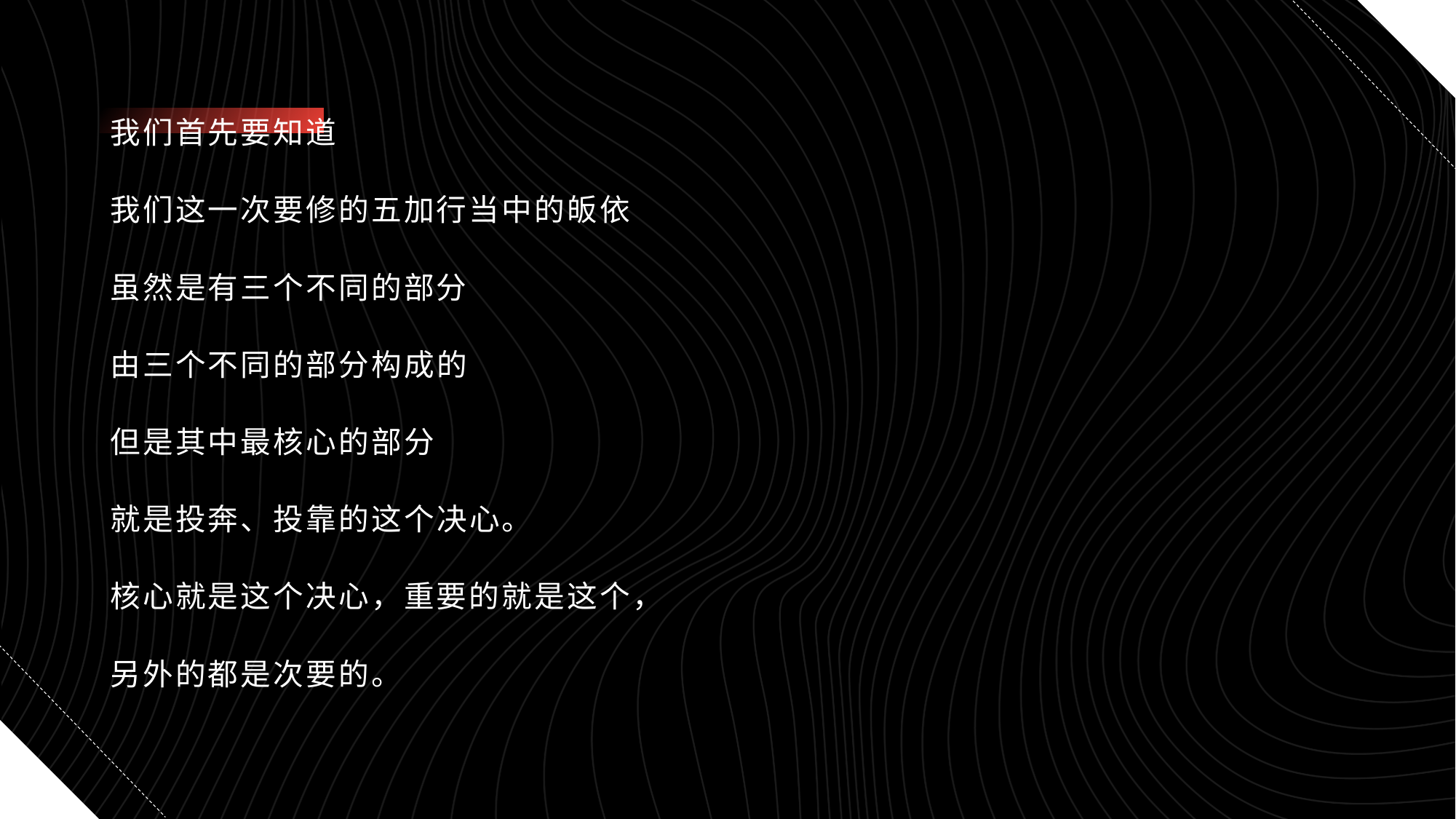

#
我们首先要知道
我们这一次要修的五加行当中的皈依
虽然是有三个不同的部分
由三个不同的部分构成的
但是其中最核心的部分
就是投奔、投靠的这个决心。
核心就是这个决心，重要的就是这个，
另外的都是次要的。